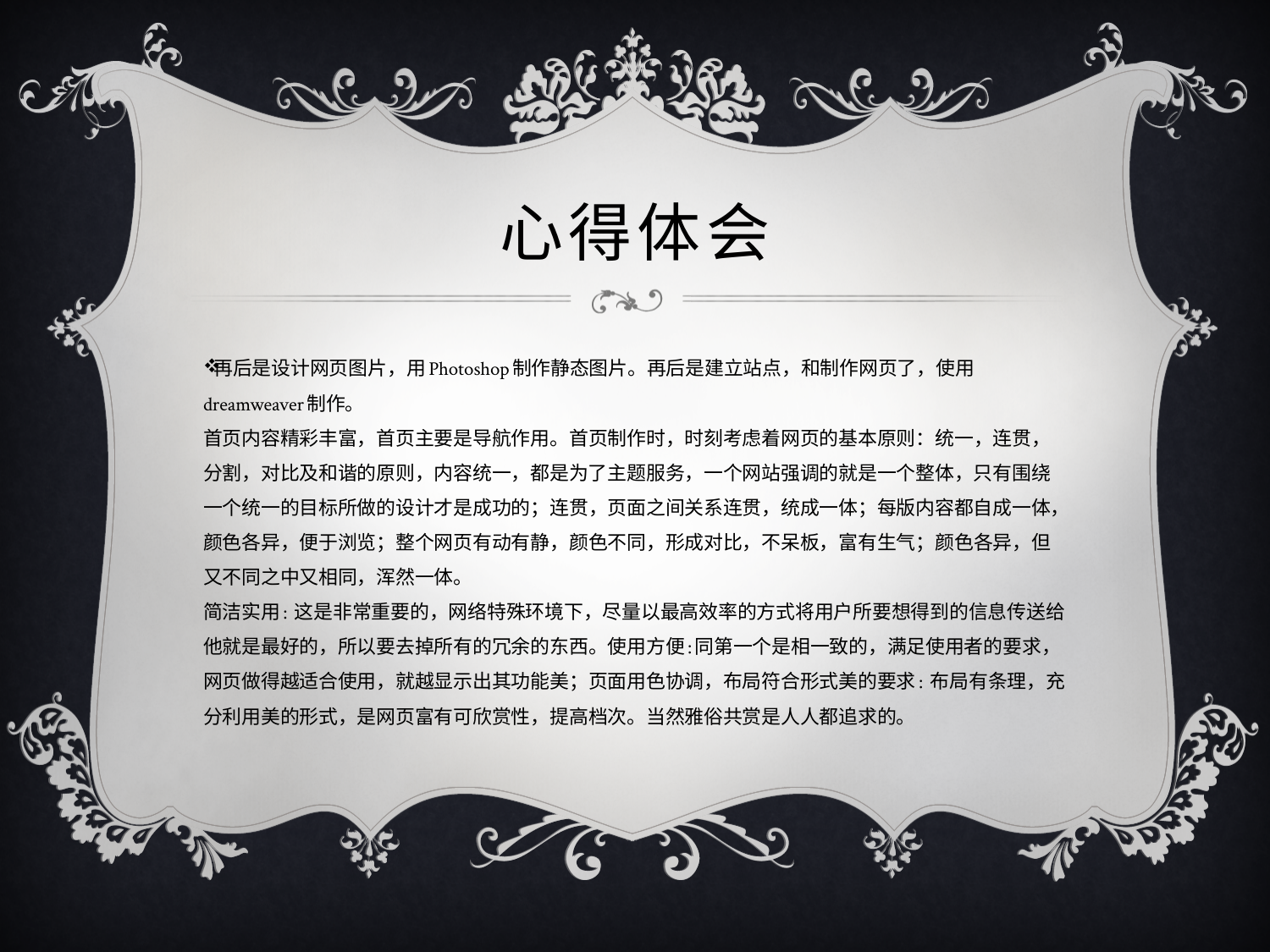

# 心得体会
再后是设计网页图片，用Photoshop制作静态图片。再后是建立站点，和制作网页了，使用dreamweaver制作。
首页内容精彩丰富，首页主要是导航作用。首页制作时，时刻考虑着网页的基本原则：统一，连贯，分割，对比及和谐的原则，内容统一，都是为了主题服务，一个网站强调的就是一个整体，只有围绕一个统一的目标所做的设计才是成功的；连贯，页面之间关系连贯，统成一体；每版内容都自成一体，颜色各异，便于浏览；整个网页有动有静，颜色不同，形成对比，不呆板，富有生气；颜色各异，但又不同之中又相同，浑然一体。
简洁实用: 这是非常重要的，网络特殊环境下，尽量以最高效率的方式将用户所要想得到的信息传送给他就是最好的，所以要去掉所有的冗余的东西。使用方便:同第一个是相一致的，满足使用者的要求，网页做得越适合使用，就越显示出其功能美；页面用色协调，布局符合形式美的要求: 布局有条理，充分利用美的形式，是网页富有可欣赏性，提高档次。当然雅俗共赏是人人都追求的。